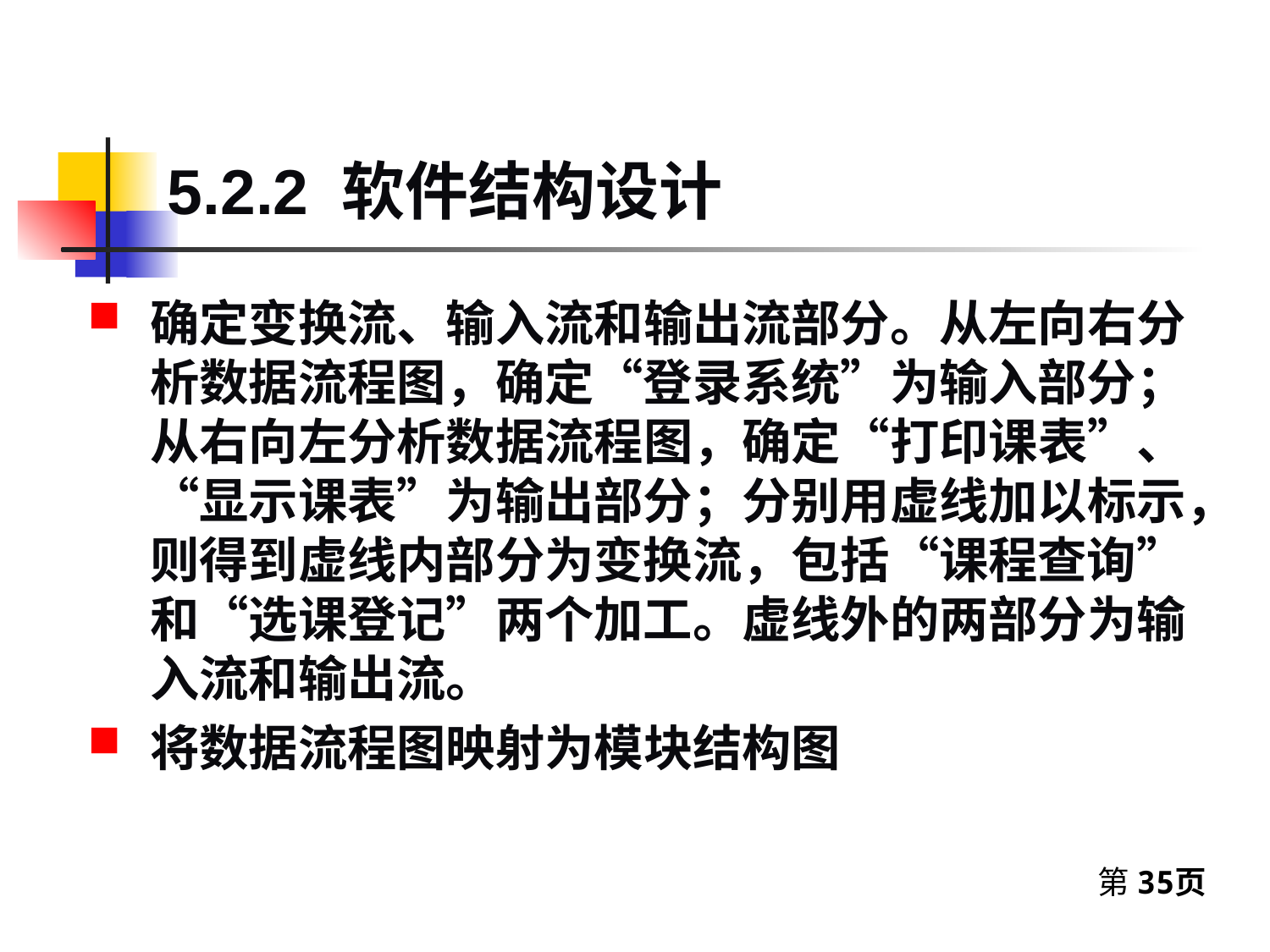

5.2.2 软件结构设计
确定变换流、输入流和输出流部分。从左向右分析数据流程图，确定“登录系统”为输入部分；从右向左分析数据流程图，确定“打印课表”、“显示课表”为输出部分；分别用虚线加以标示，则得到虚线内部分为变换流，包括“课程查询”和“选课登记”两个加工。虚线外的两部分为输入流和输出流。
将数据流程图映射为模块结构图